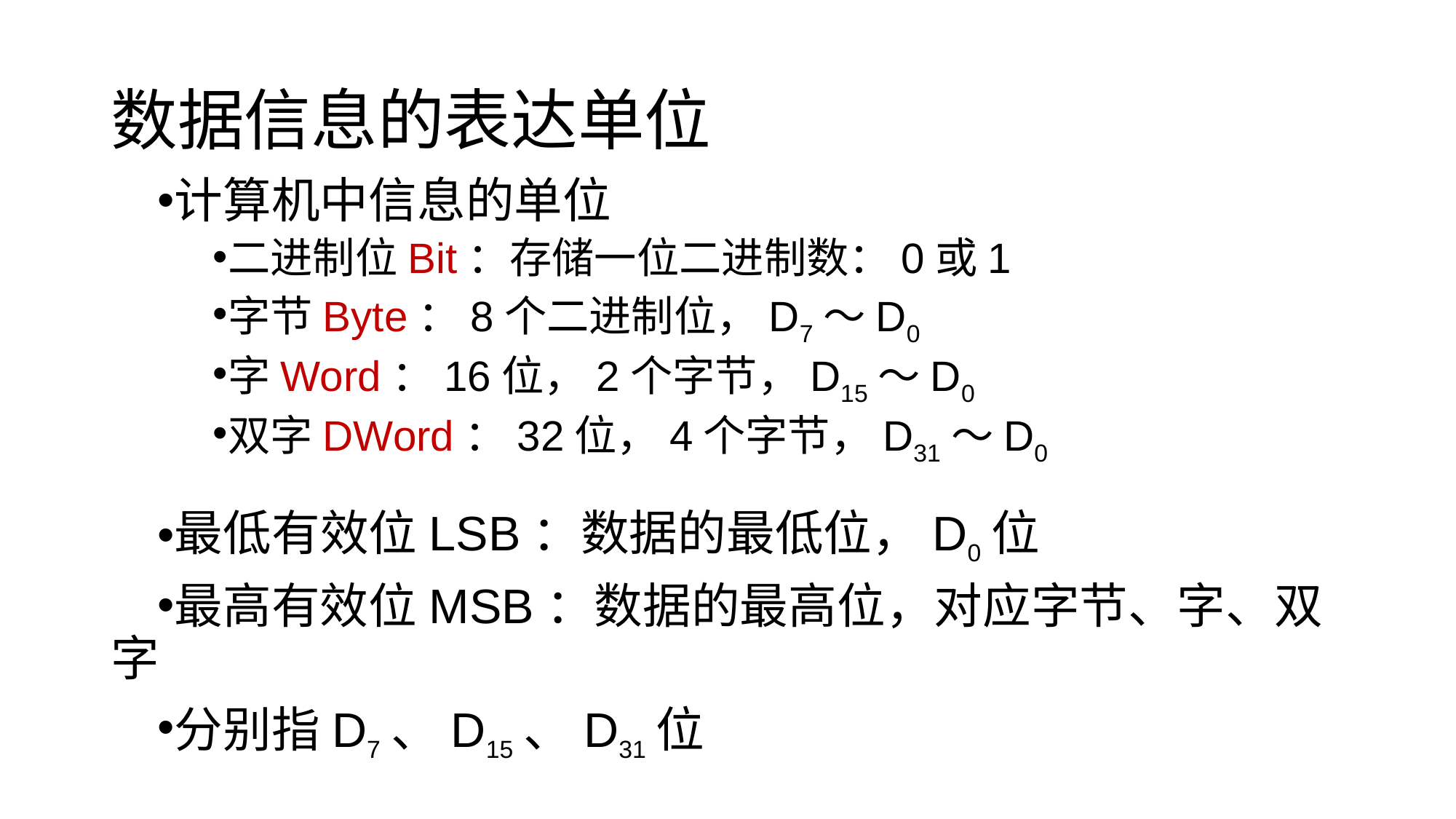

# 数据信息的表达单位
计算机中信息的单位
二进制位Bit：存储一位二进制数：0或1
字节Byte：8个二进制位，D7～D0
字Word：16位，2个字节，D15～D0
双字DWord：32位，4个字节，D31～D0
最低有效位LSB：数据的最低位，D0位
最高有效位MSB：数据的最高位，对应字节、字、双字
分别指D7、D15、D31位